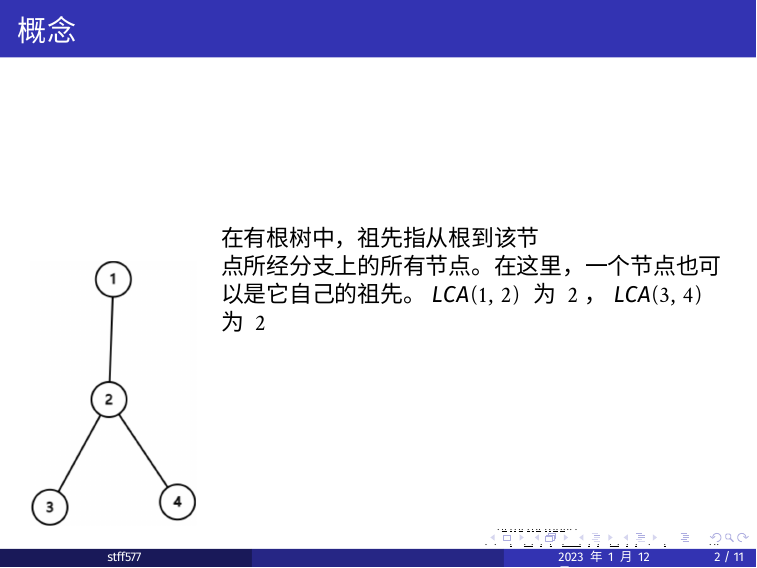

概念
# 在有根树中，祖先指从根到该节
点所经分支上的所有节点。在这里，一个节点也可 以是它自己的祖先。LCA(1, 2) 为 2，LCA(3, 4) 为 2

. . . . . . .  . . . .  . . . . . . . . .
.     .        .       .    .    .    .     .    .    .    .      .    .    .    .      .        .	.  . .
stff577
2023 年 1 月 12 日
2 / 11